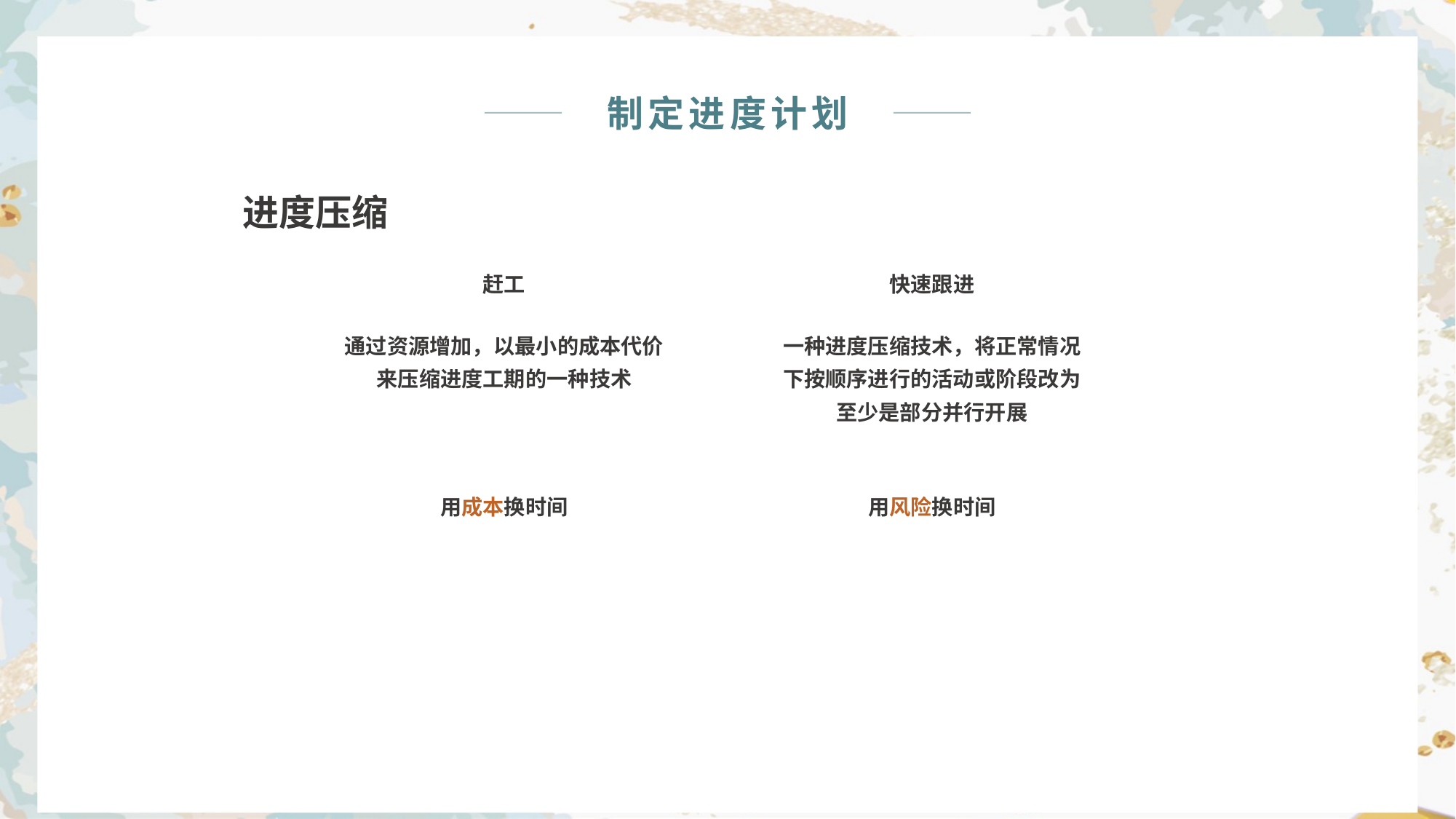

制定进度计划

进度压缩
快速跟进
赶工
通过资源增加，以最小的成本代价来压缩进度工期的一种技术
一种进度压缩技术，将正常情况下按顺序进行的活动或阶段改为至少是部分并行开展
用成本换时间
用风险换时间